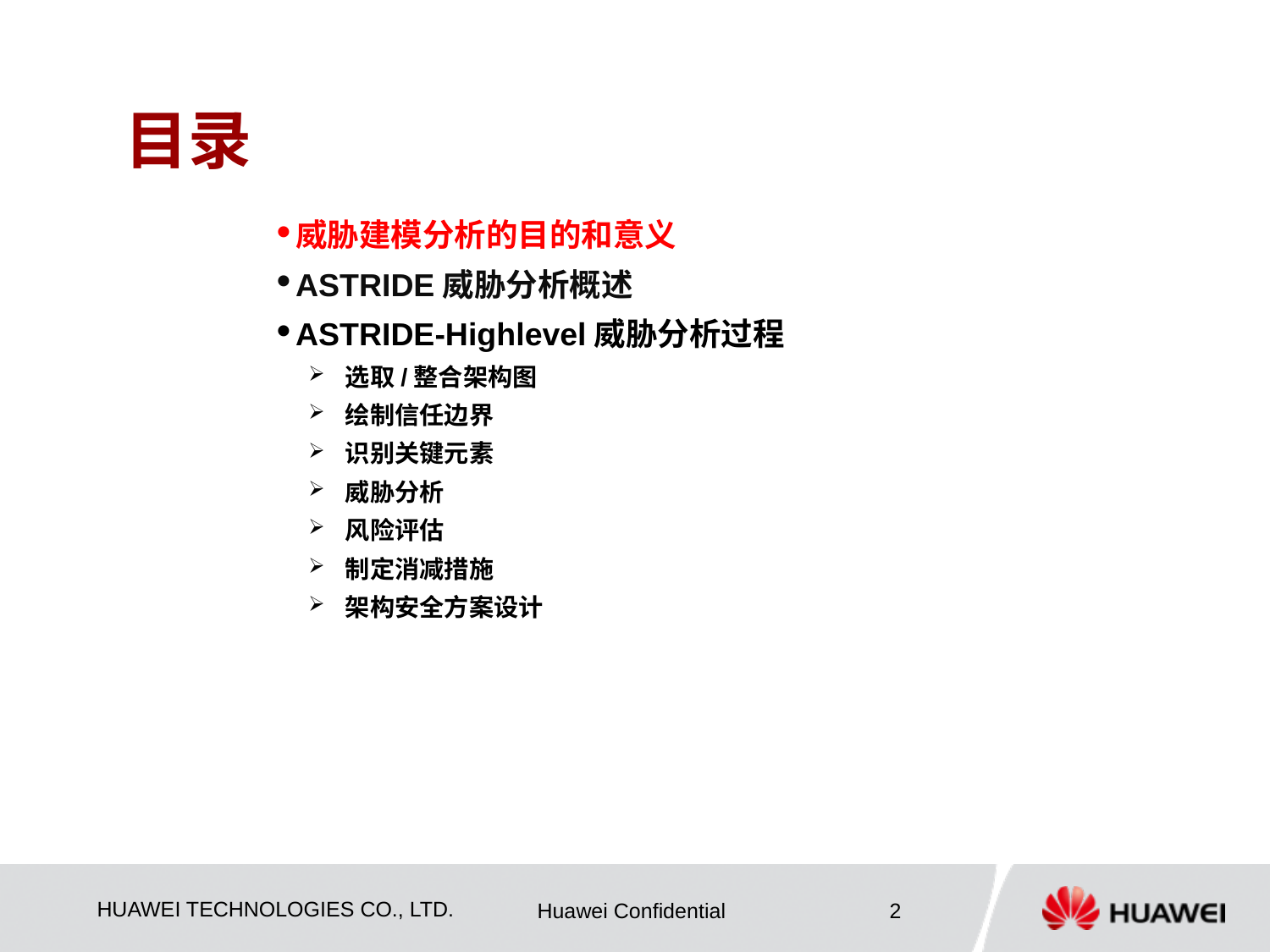

目录
威胁建模分析的目的和意义
ASTRIDE威胁分析概述
ASTRIDE-Highlevel威胁分析过程
选取/整合架构图
绘制信任边界
识别关键元素
威胁分析
风险评估
制定消减措施
架构安全方案设计